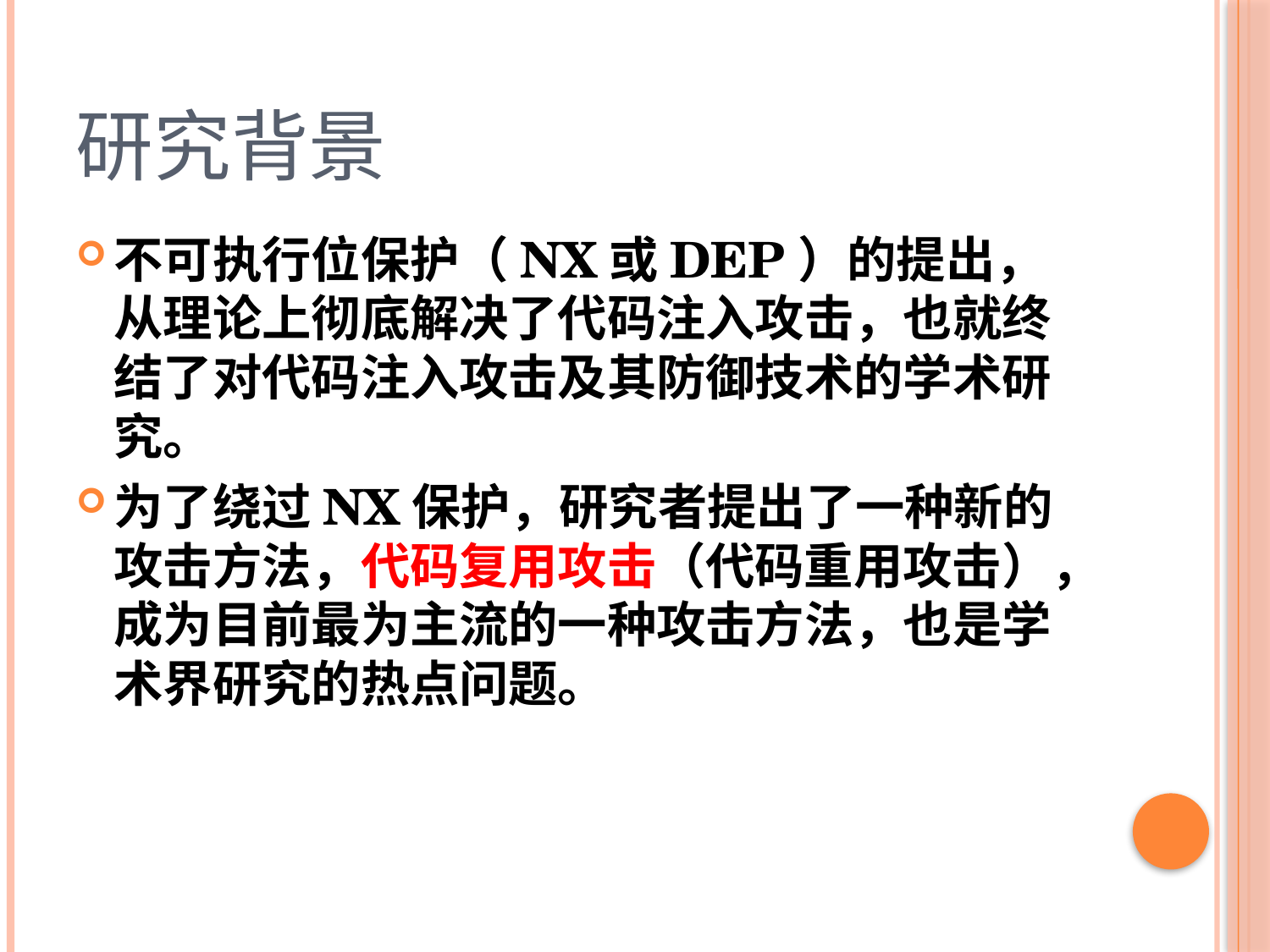

# 研究背景
不可执行位保护（NX或DEP）的提出，从理论上彻底解决了代码注入攻击，也就终结了对代码注入攻击及其防御技术的学术研究。
为了绕过NX保护，研究者提出了一种新的攻击方法，代码复用攻击（代码重用攻击），成为目前最为主流的一种攻击方法，也是学术界研究的热点问题。